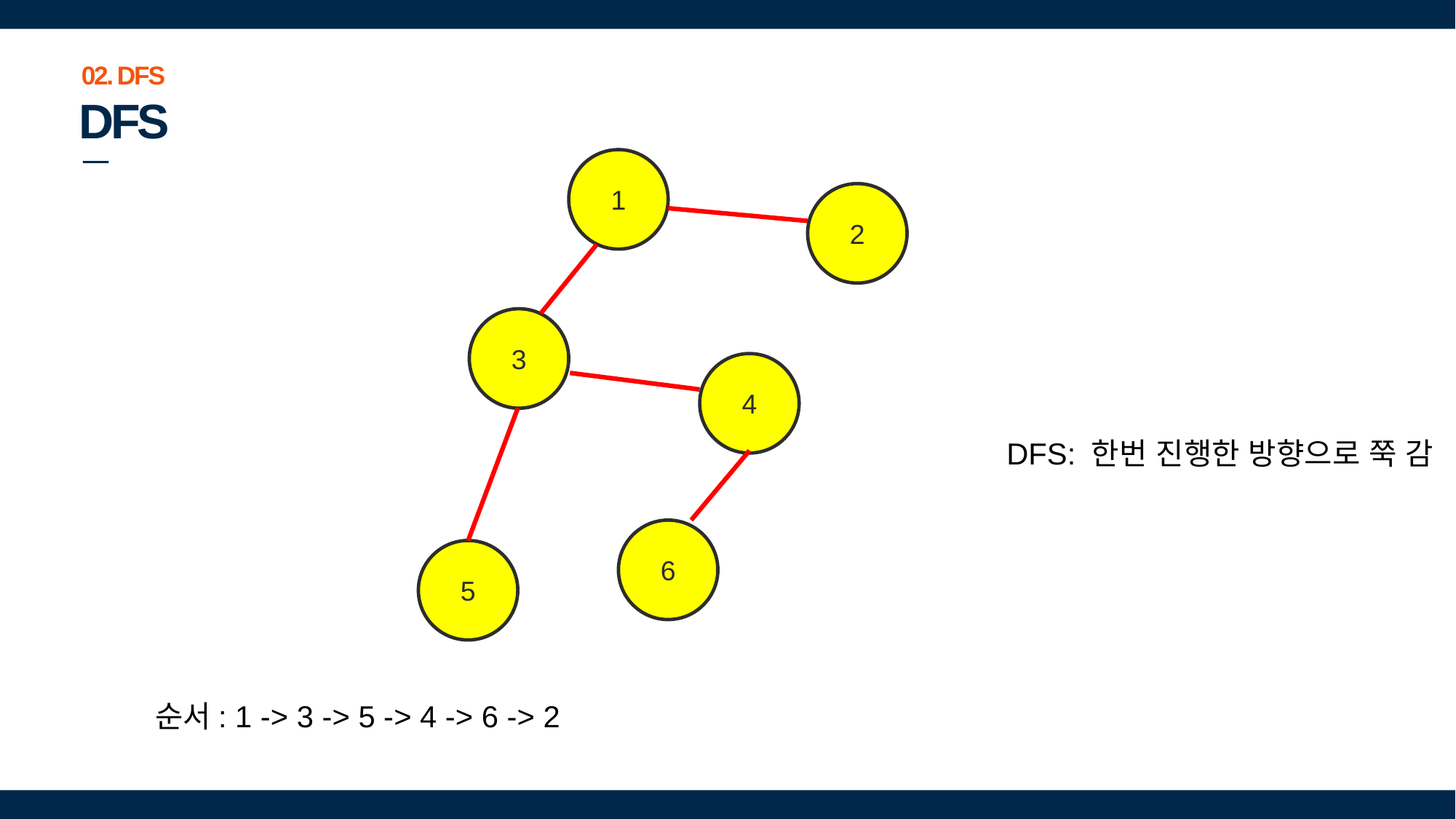

02. DFS

DFS
1
2
3
4
DFS: 한번 진행한 방향으로 쭉 감
6
5
순서: 1 -> 3 -> 5 -> 4 -> 6 -> 2